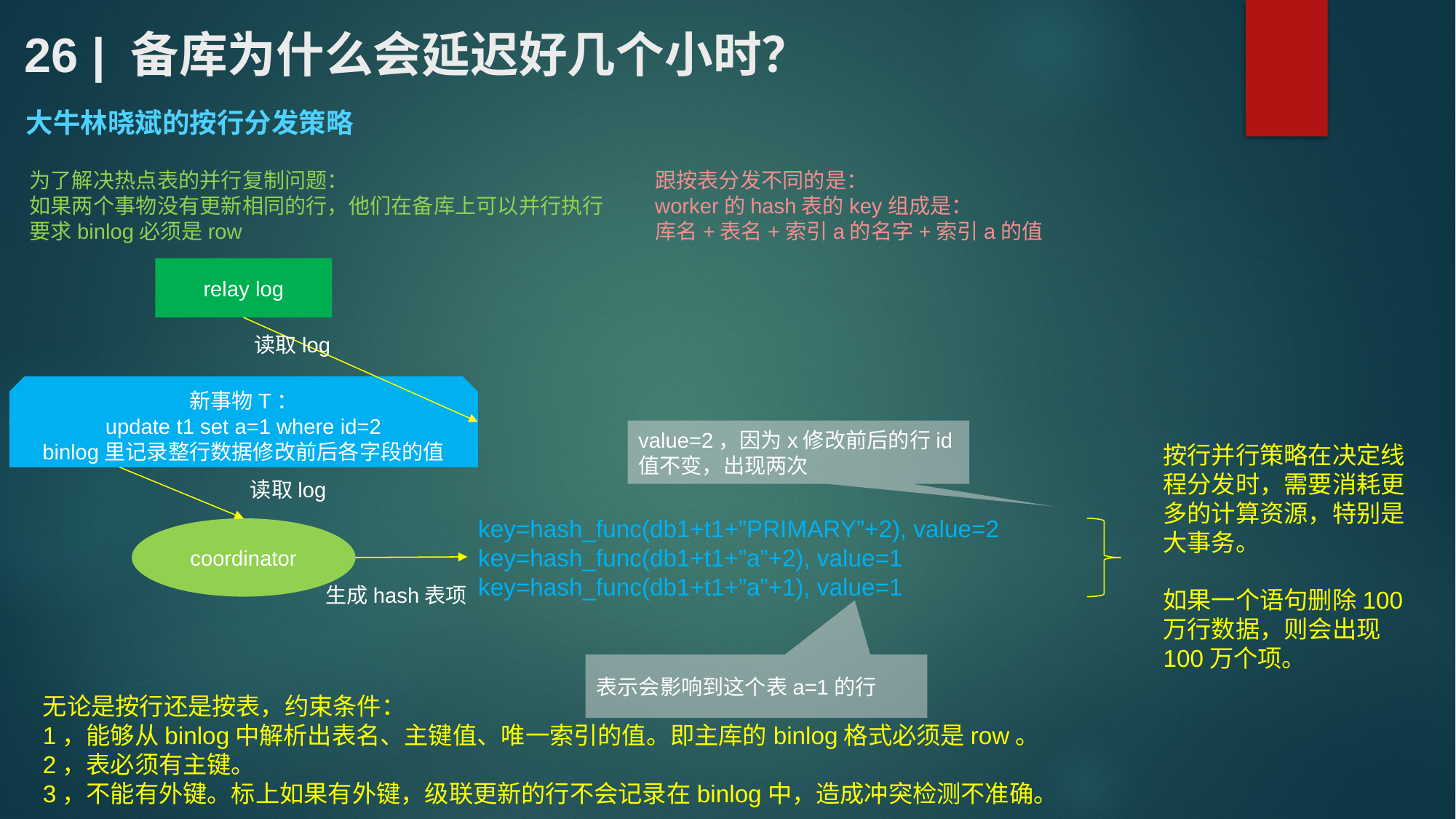

# 26 | 备库为什么会延迟好几个小时？
大牛林晓斌的按行分发策略
为了解决热点表的并行复制问题：
如果两个事物没有更新相同的行，他们在备库上可以并行执行
要求binlog必须是row
跟按表分发不同的是：
worker的hash表的key组成是：
库名+表名+索引a的名字+索引a的值
relay log
读取log
新事物T：
update t1 set a=1 where id=2
binlog里记录整行数据修改前后各字段的值
value=2，因为x修改前后的行id值不变，出现两次
按行并行策略在决定线程分发时，需要消耗更多的计算资源，特别是大事务。

如果一个语句删除100万行数据，则会出现100万个项。
读取log
key=hash_func(db1+t1+”PRIMARY”+2), value=2
key=hash_func(db1+t1+”a”+2), value=1
key=hash_func(db1+t1+”a”+1), value=1
coordinator

生成hash表项
表示会影响到这个表a=1的行
无论是按行还是按表，约束条件：
1，能够从binlog中解析出表名、主键值、唯一索引的值。即主库的binlog格式必须是row。
2，表必须有主键。
3，不能有外键。标上如果有外键，级联更新的行不会记录在binlog中，造成冲突检测不准确。